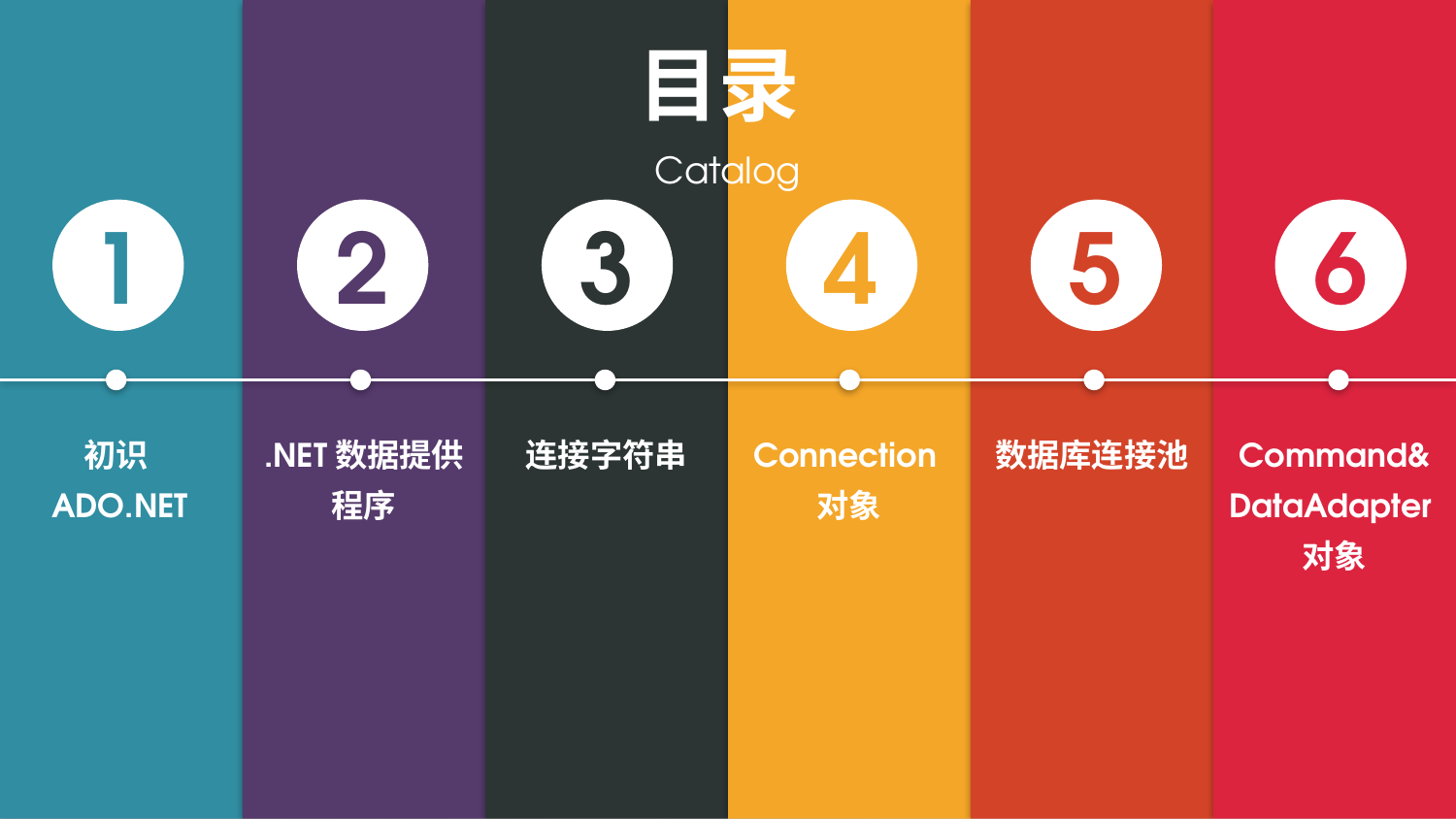

目录

Catalog
1
2
3
4
5
6

初识ADO.NET
.NET数据提供程序
连接字符串
Connection对象
数据库连接池
Command& DataAdapter对象